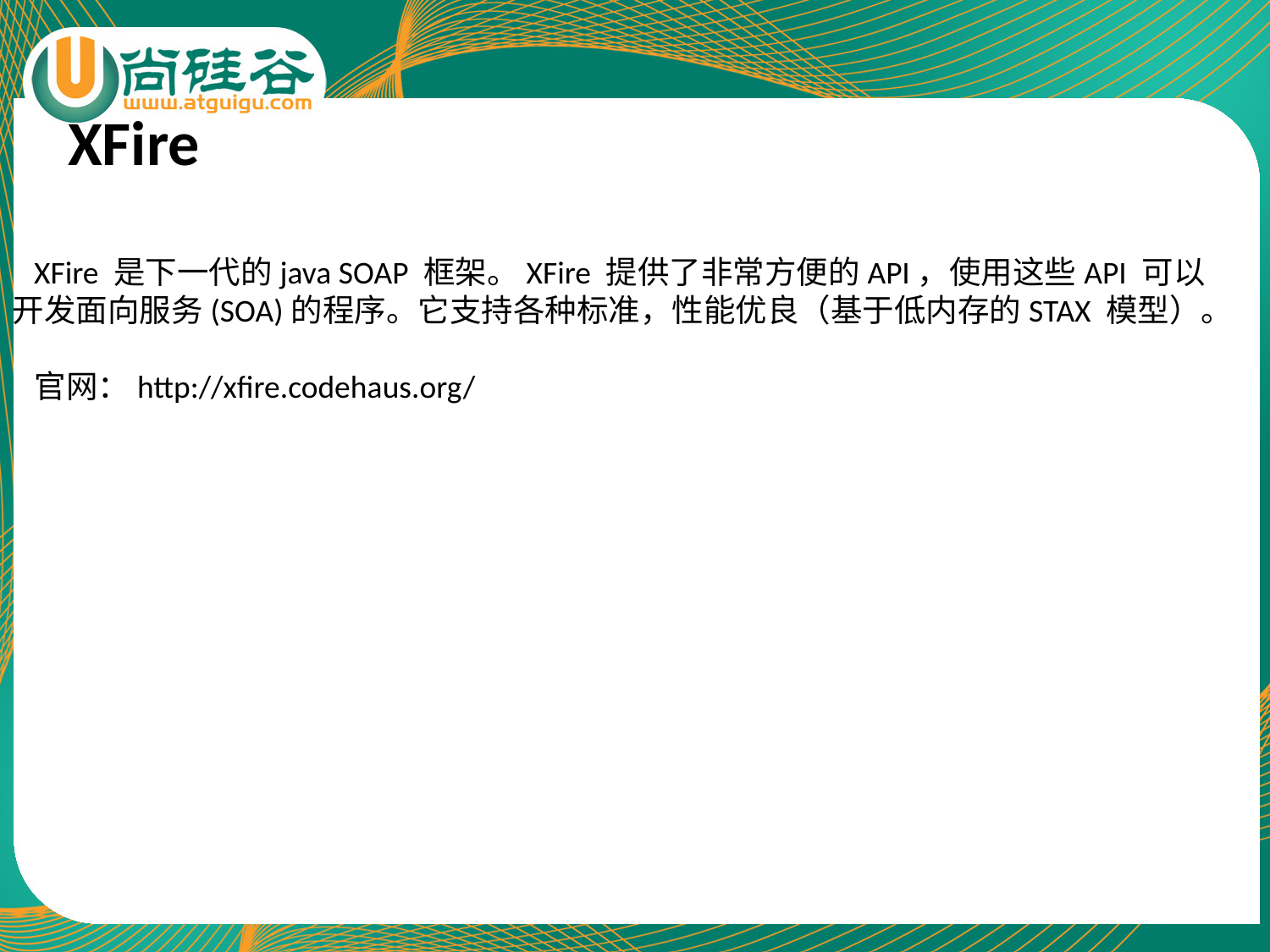

# XFire
   XFire 是下一代的java SOAP 框架。XFire 提供了非常方便的API，使用这些API 可以
开发面向服务(SOA)的程序。它支持各种标准，性能优良（基于低内存的STAX 模型）。

  官网：http://xfire.codehaus.org/